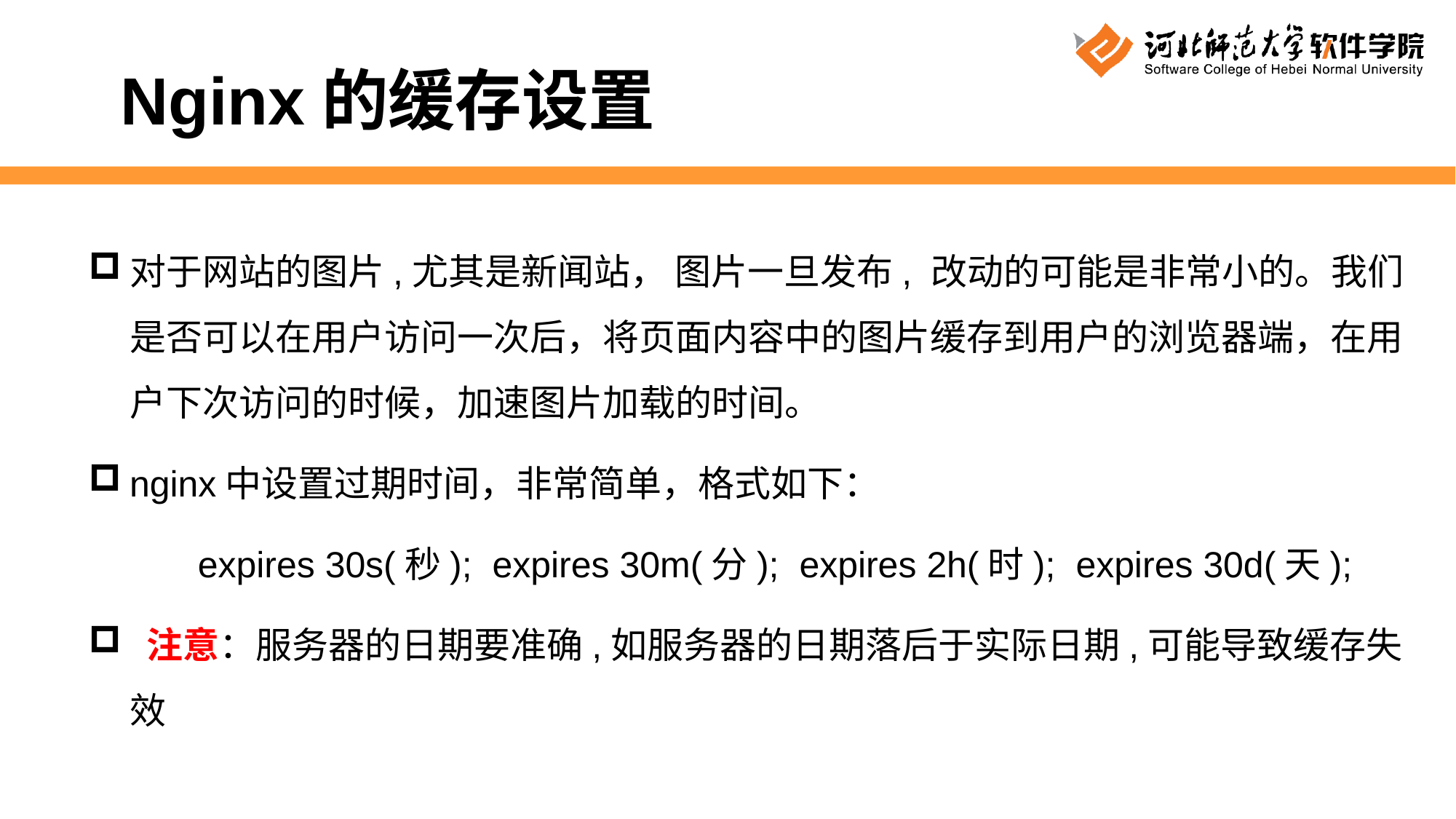

Nginx的缓存设置
对于网站的图片,尤其是新闻站， 图片一旦发布, 改动的可能是非常小的。我们是否可以在用户访问一次后，将页面内容中的图片缓存到用户的浏览器端，在用户下次访问的时候，加速图片加载的时间。
nginx中设置过期时间，非常简单，格式如下：
	expires 30s(秒);  expires 30m(分);  expires 2h(时);  expires 30d(天);
 注意：服务器的日期要准确,如服务器的日期落后于实际日期,可能导致缓存失效